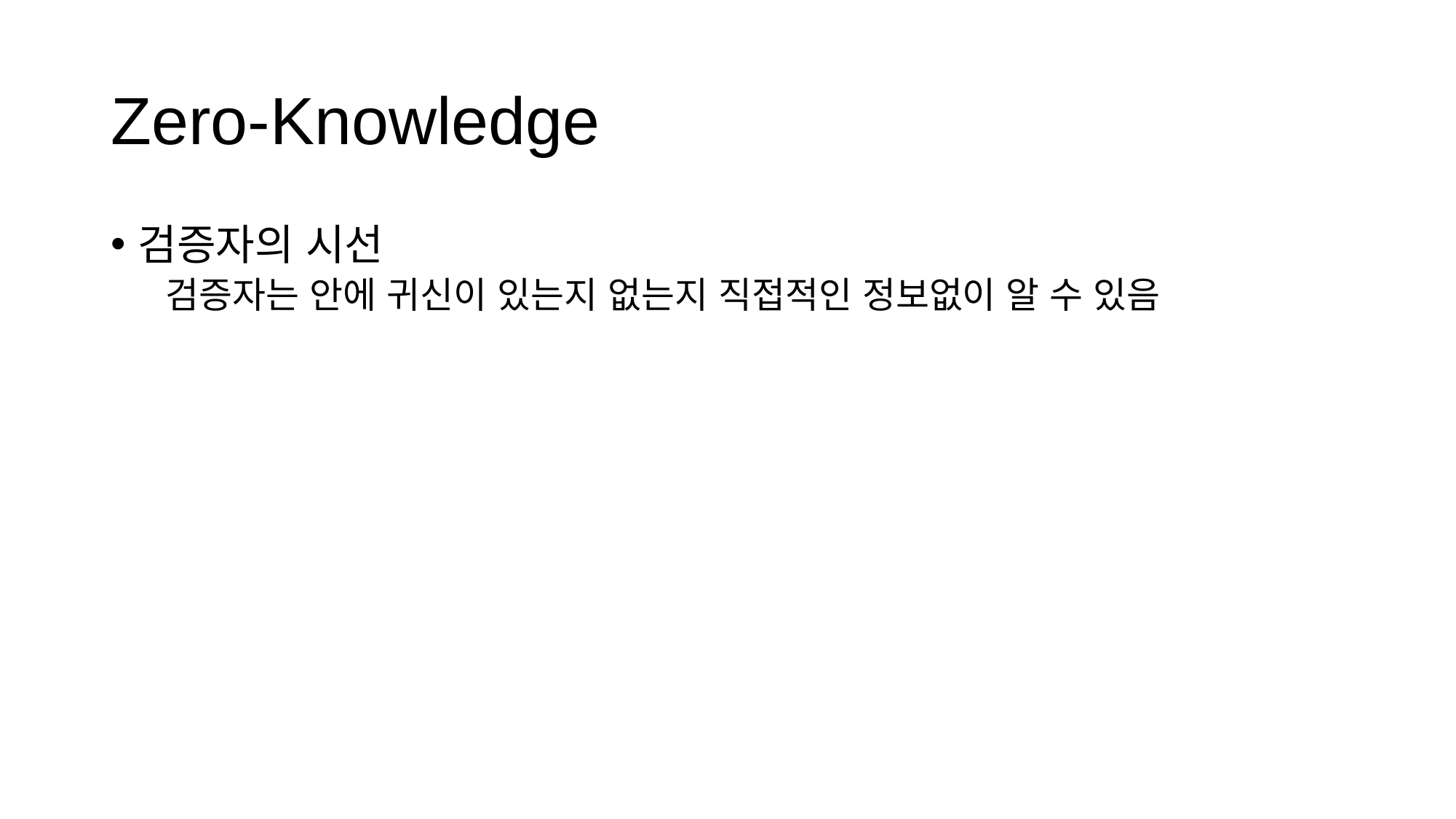

# Zero-Knowledge
검증자의 시선
검증자는 안에 귀신이 있는지 없는지 직접적인 정보없이 알 수 있음